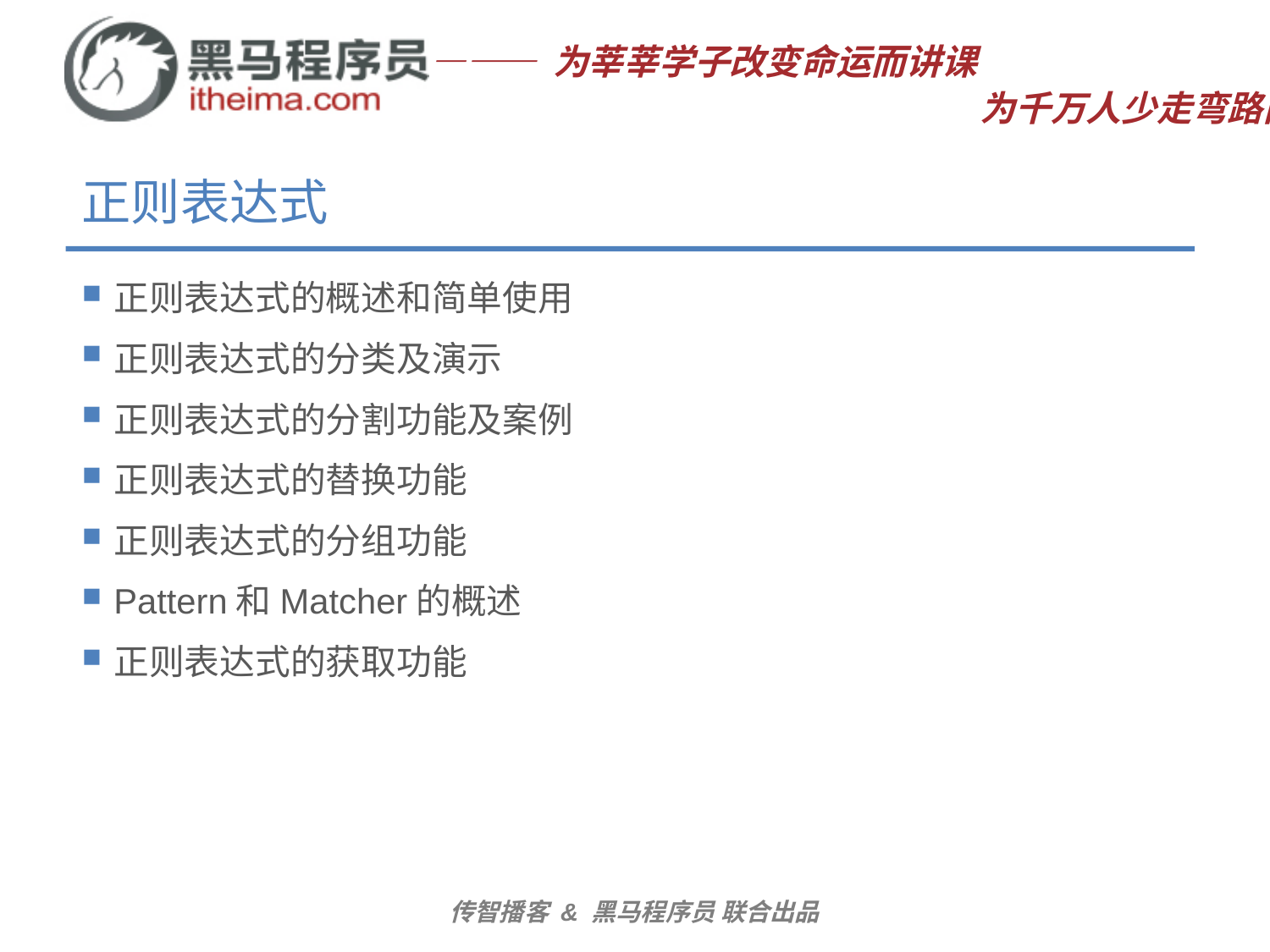

# 正则表达式
正则表达式的概述和简单使用
正则表达式的分类及演示
正则表达式的分割功能及案例
正则表达式的替换功能
正则表达式的分组功能
Pattern和Matcher的概述
正则表达式的获取功能